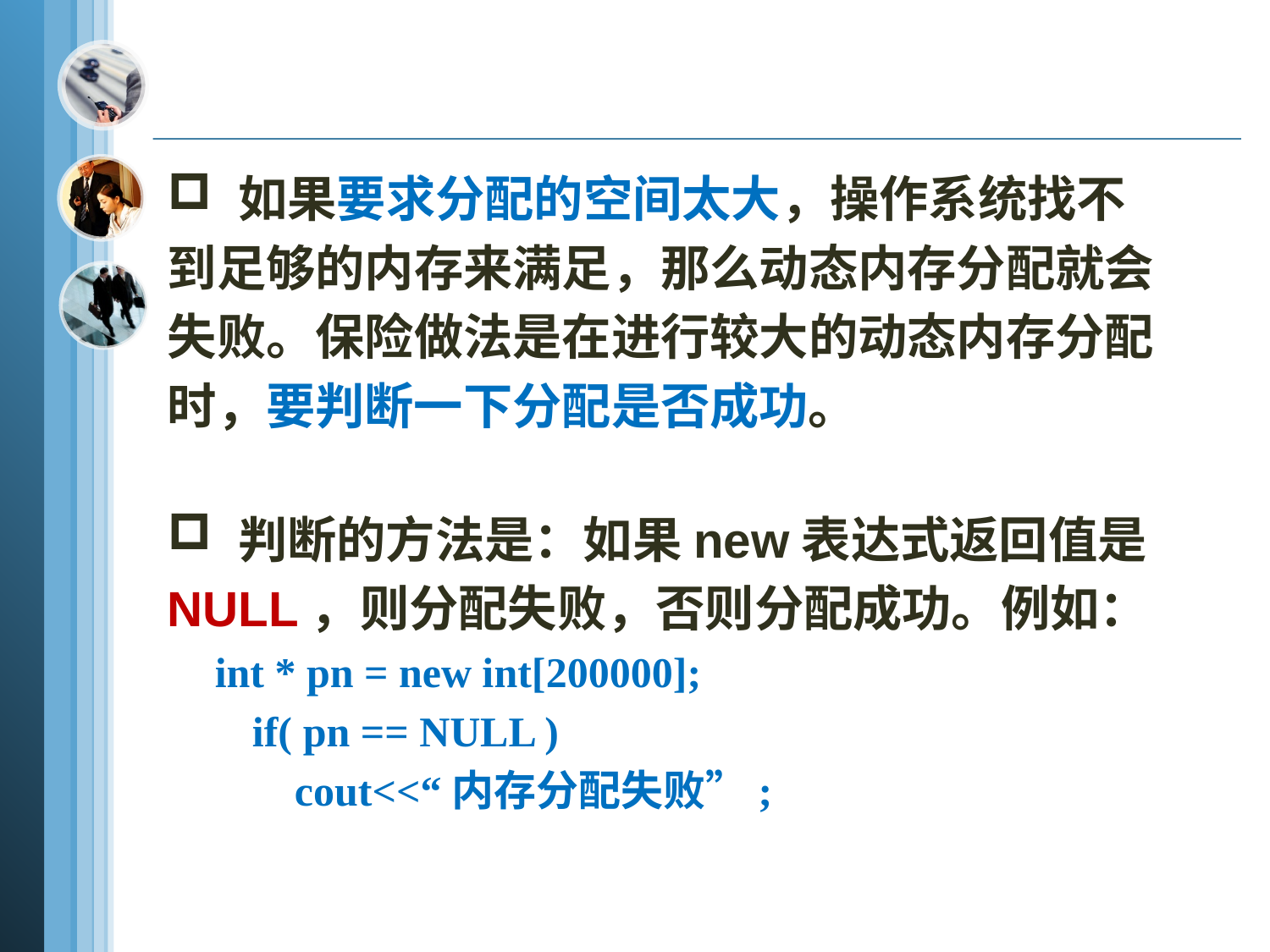

如果要求分配的空间太大，操作系统找不
到足够的内存来满足，那么动态内存分配就会
失败。保险做法是在进行较大的动态内存分配
时，要判断一下分配是否成功。

 判断的方法是：如果new表达式返回值是
NULL，则分配失败，否则分配成功。例如：
    int * pn = new int[200000];
        if( pn == NULL )
            cout<<“内存分配失败”;